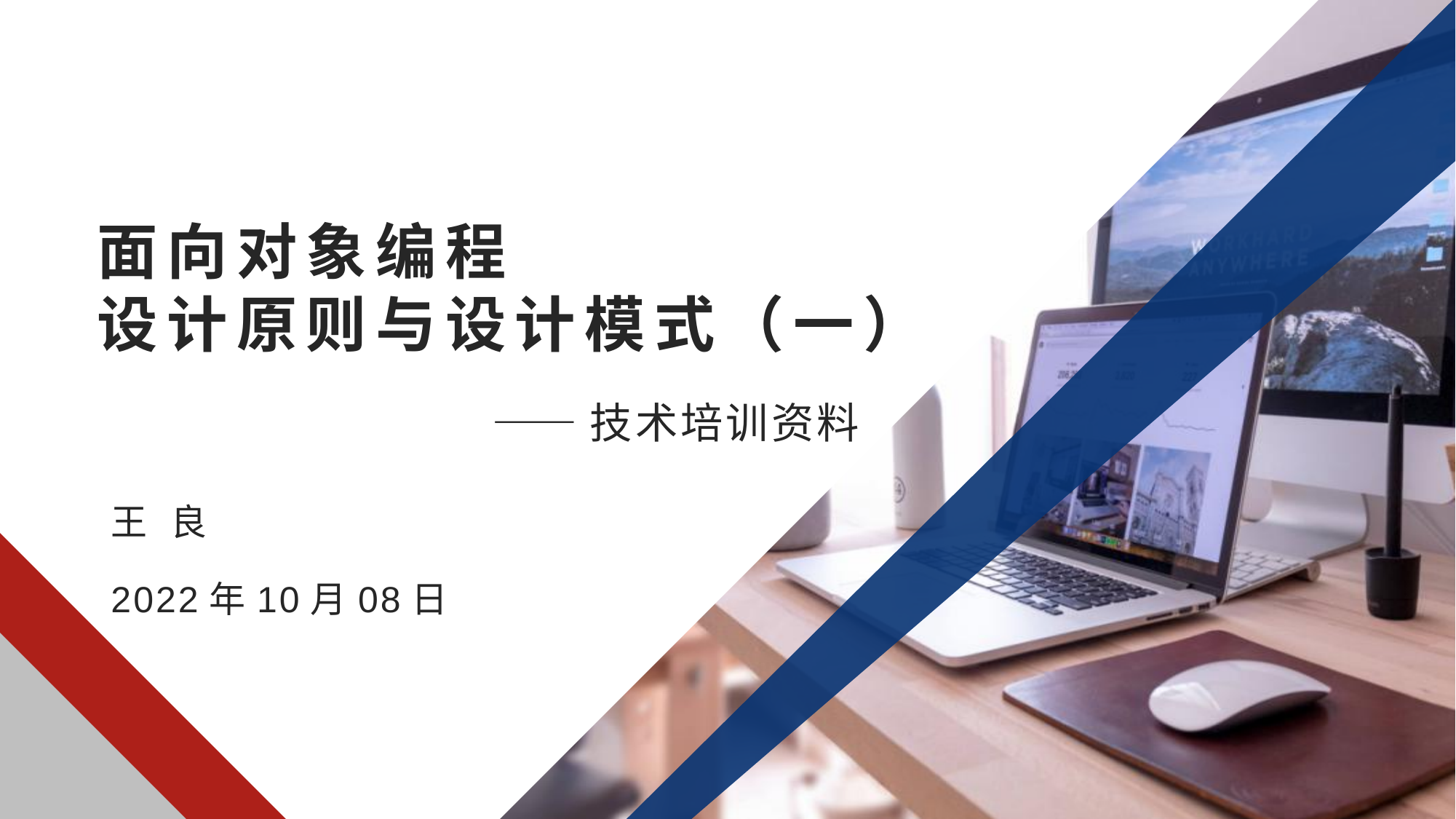

# 面向对象编程 设计原则与设计模式（一）
                        ——技术培训资料
王  良
2022年10月08日